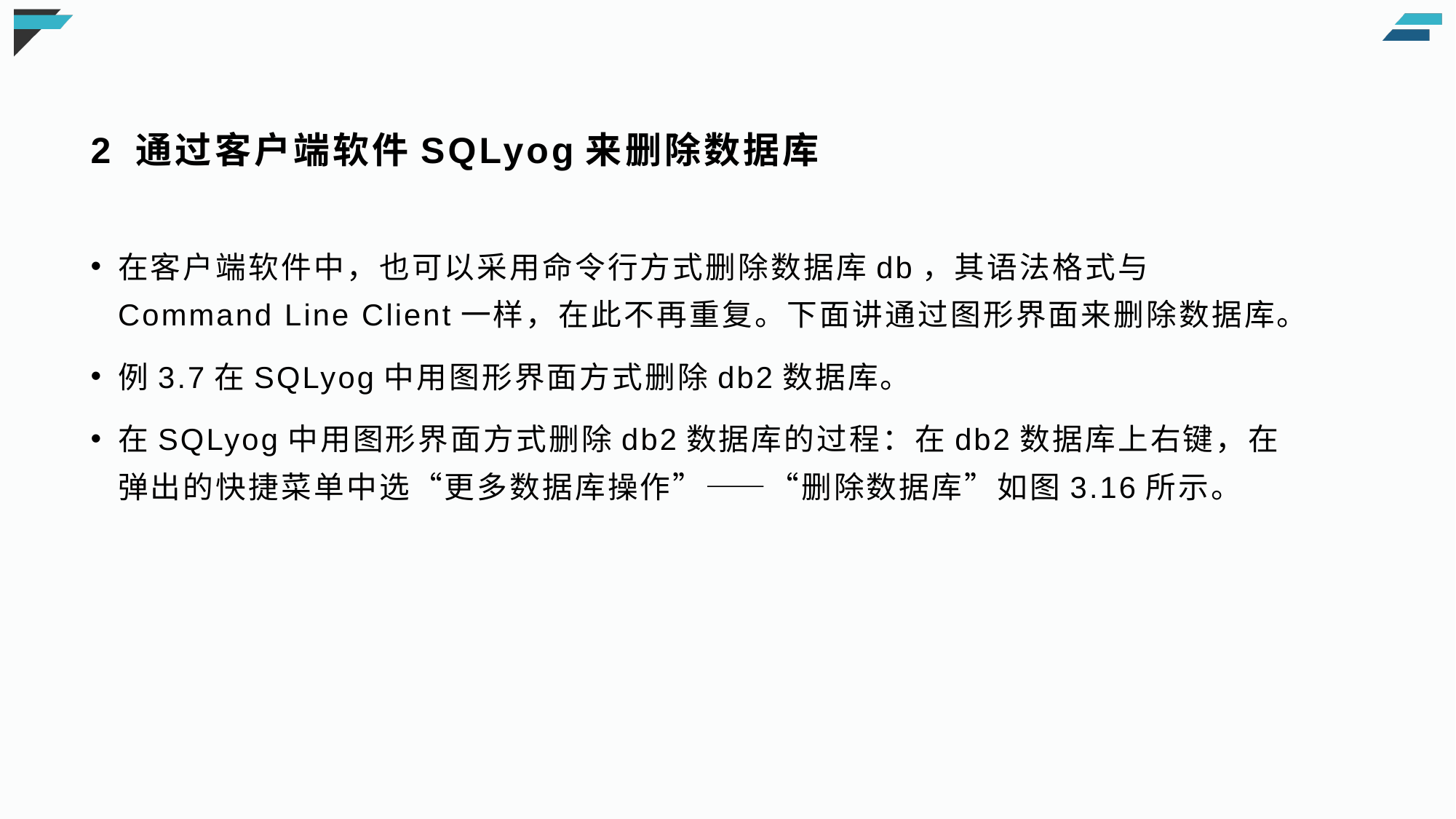

# 2 通过客户端软件SQLyog来删除数据库
在客户端软件中，也可以采用命令行方式删除数据库db，其语法格式与Command Line Client一样，在此不再重复。下面讲通过图形界面来删除数据库。
例3.7在SQLyog中用图形界面方式删除db2数据库。
在SQLyog中用图形界面方式删除db2数据库的过程：在db2数据库上右键，在弹出的快捷菜单中选“更多数据库操作”——“删除数据库”如图3.16所示。